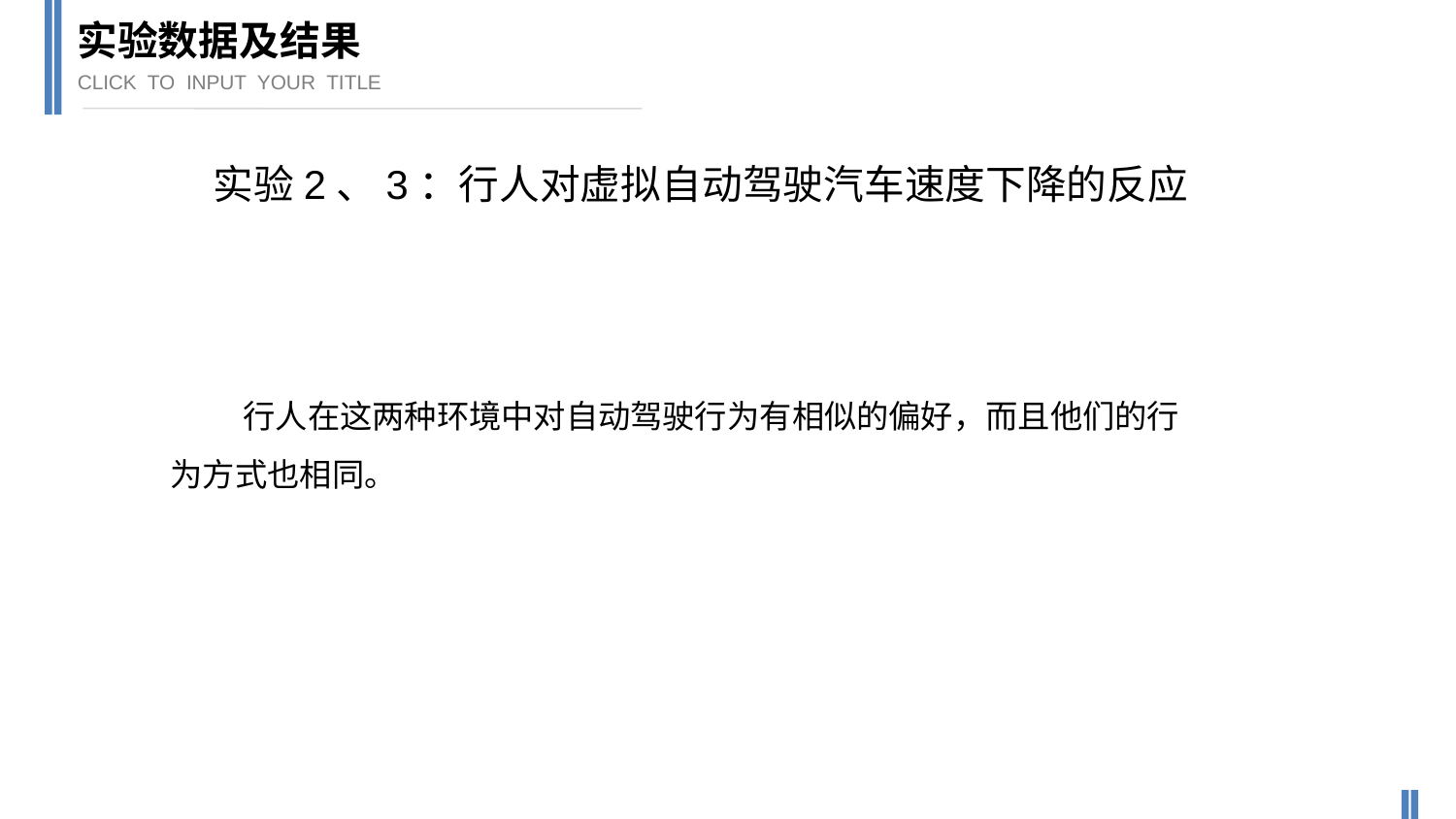

实验数据及结果
CLICK  TO  INPUT  YOUR  TITLE
实验2、3：行人对虚拟自动驾驶汽车速度下降的反应

行人在这两种环境中对自动驾驶行为有相似的偏好，而且他们的行为方式也相同。